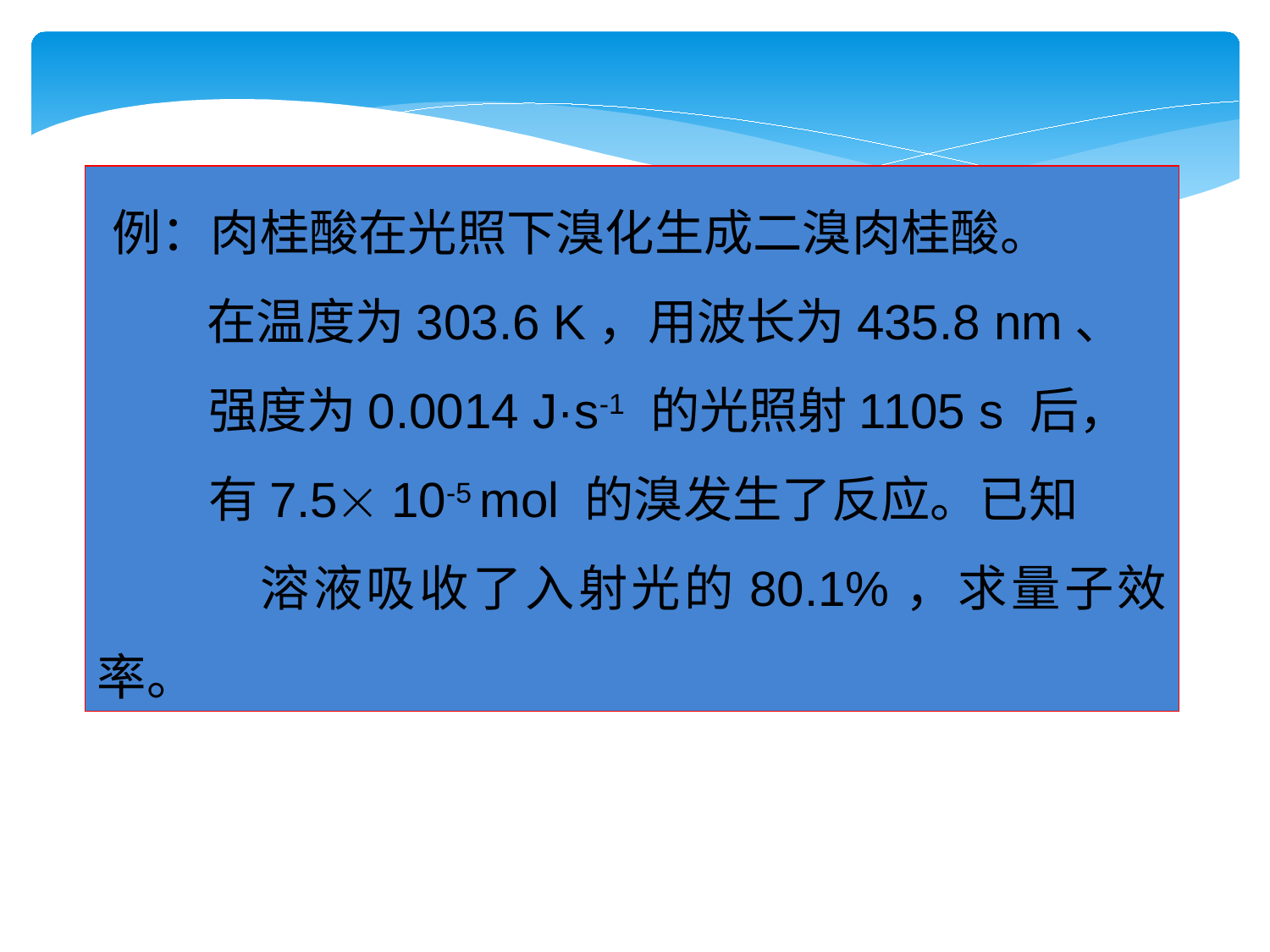

例：肉桂酸在光照下溴化生成二溴肉桂酸。
　　 在温度为303.6 K，用波长为435.8 nm、
         强度为0.0014 J·s-1 的光照射1105 s 后，
         有7.5× 10-5 mol 的溴发生了反应。已知
          溶液吸收了入射光的80.1%，求量子效率。